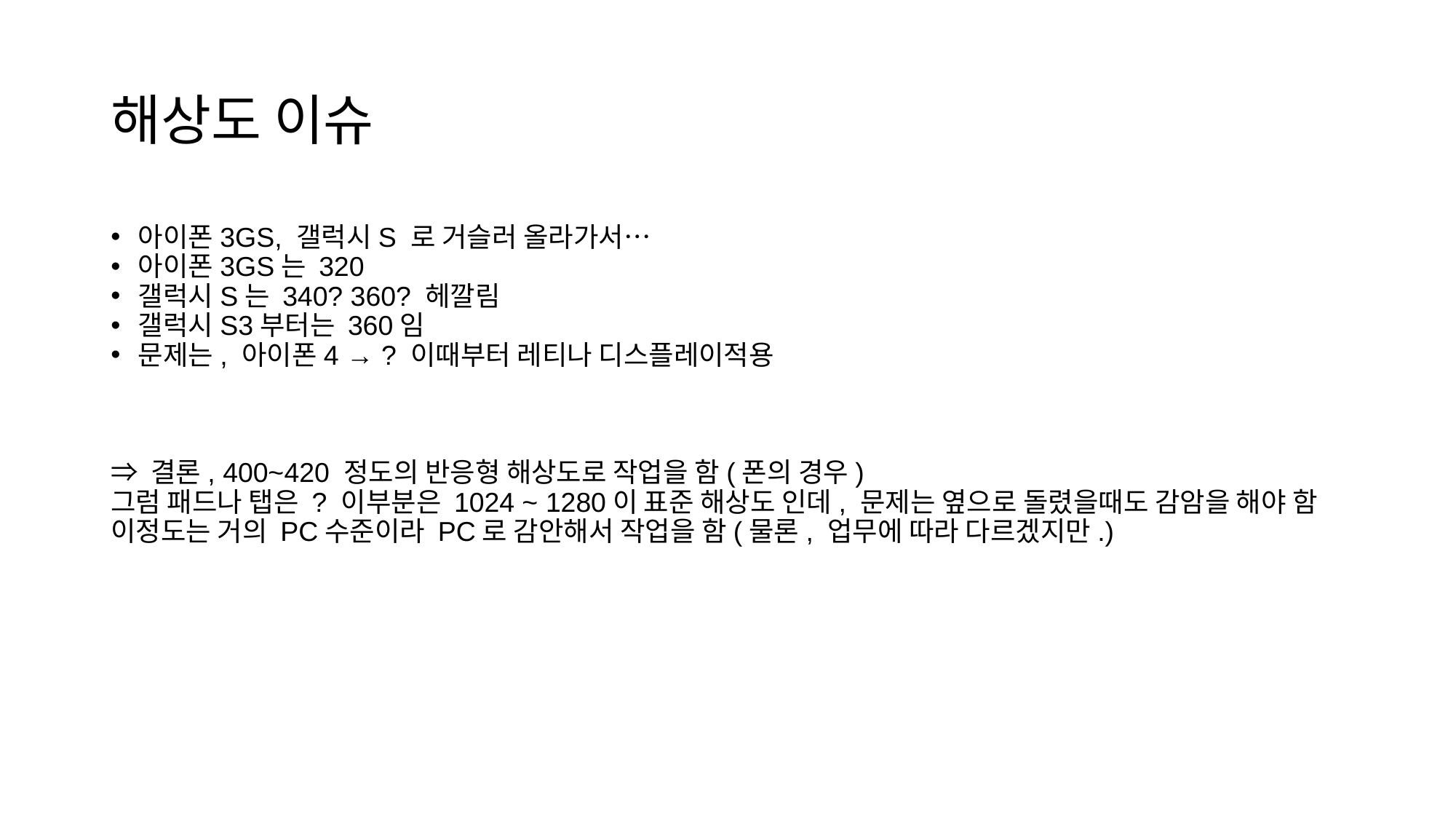

# 해상도 이슈
아이폰3GS, 갤럭시S 로 거슬러 올라가서…
아이폰3GS는 320
갤럭시S는 340? 360? 헤깔림
갤럭시S3부터는 360임
문제는, 아이폰4 → ? 이때부터 레티나 디스플레이적용

⇒ 결론, 400~420 정도의 반응형 해상도로 작업을 함(폰의 경우)
그럼 패드나 탭은 ? 이부분은 1024 ~ 1280이 표준 해상도 인데, 문제는 옆으로 돌렸을때도 감암을 해야 함 이정도는 거의 PC수준이라 PC로 감안해서 작업을 함(물론, 업무에 따라 다르겠지만.)